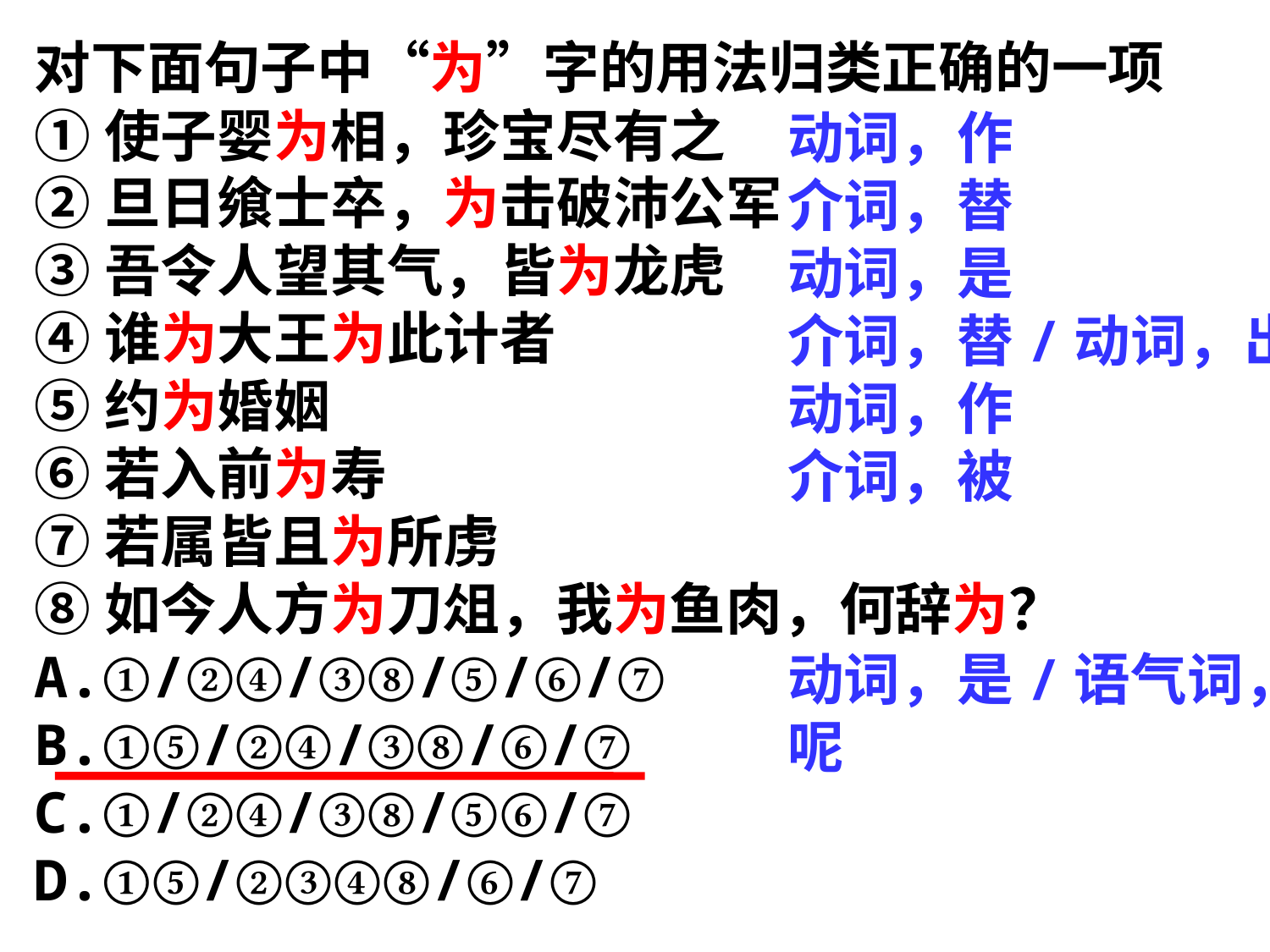

对下面句子中“为”字的用法归类正确的一项
①使子婴为相，珍宝尽有之
②旦日飨士卒，为击破沛公军
③吾令人望其气，皆为龙虎
④谁为大王为此计者
⑤约为婚姻
⑥若入前为寿
⑦若属皆且为所虏
⑧如今人方为刀俎，我为鱼肉，何辞为？
A.①/②④/③⑧/⑤/⑥/⑦
B.①⑤/②④/③⑧/⑥/⑦
C.①/②④/③⑧/⑤⑥/⑦
D.①⑤/②③④⑧/⑥/⑦
动词，作
介词，替
动词，是
介词，替/动词，出
动词，作
介词，被

动词，是/语气词，呢